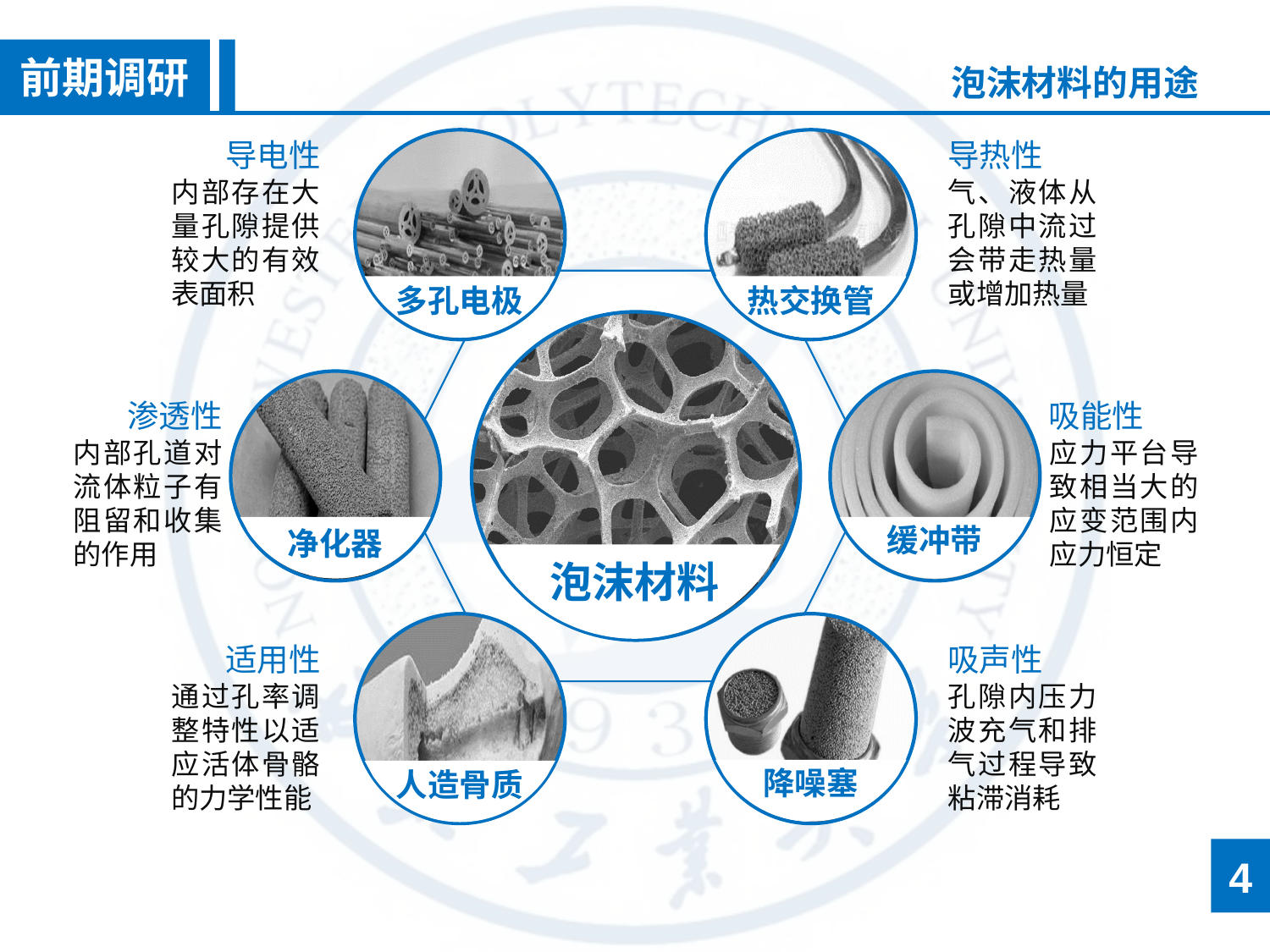

前期调研

泡沫材料的用途
导电性
内部存在大量孔隙提供较大的有效表面积
导热性
气、液体从孔隙中流过会带走热量或增加热量

多孔电极

热交换管

泡沫材料

净化器

缓冲带

渗透性
内部孔道对流体粒子有阻留和收集的作用
吸能性
应力平台导致相当大的应变范围内应力恒定

人造骨质

降噪塞

适用性
通过孔率调整特性以适应活体骨骼的力学性能
吸声性
孔隙内压力波充气和排气过程导致粘滞消耗
4